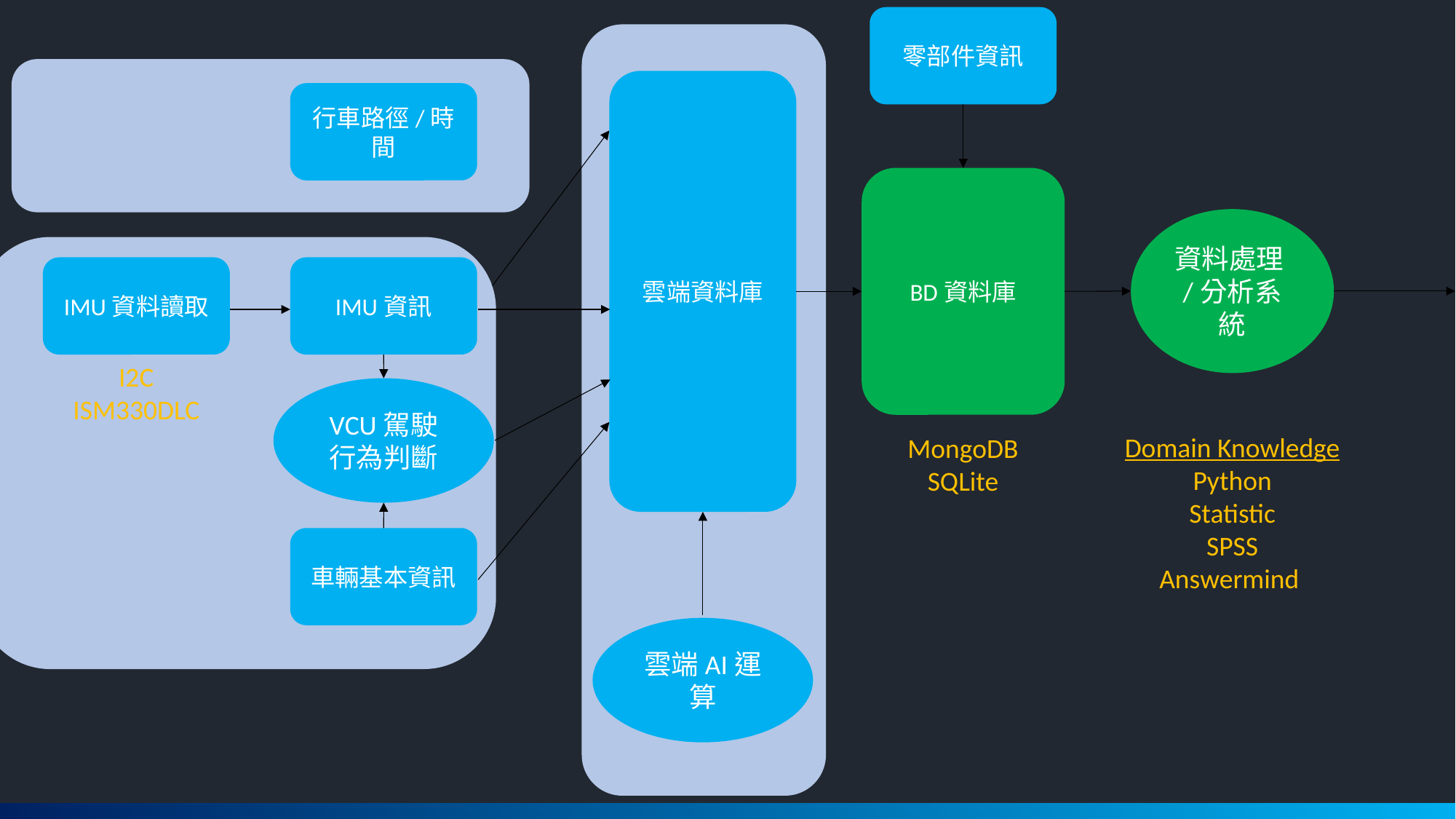

零部件資訊

行車路徑/時間
雲端資料庫
BD資料庫
資料處理/分析系統

IMU資料讀取
IMU資訊
I2C
ISM330DLC
VCU駕駛行為判斷
Domain Knowledge
Python
Statistic
SPSS
Answermind
MongoDB
SQLite
車輛基本資訊
雲端AI運算